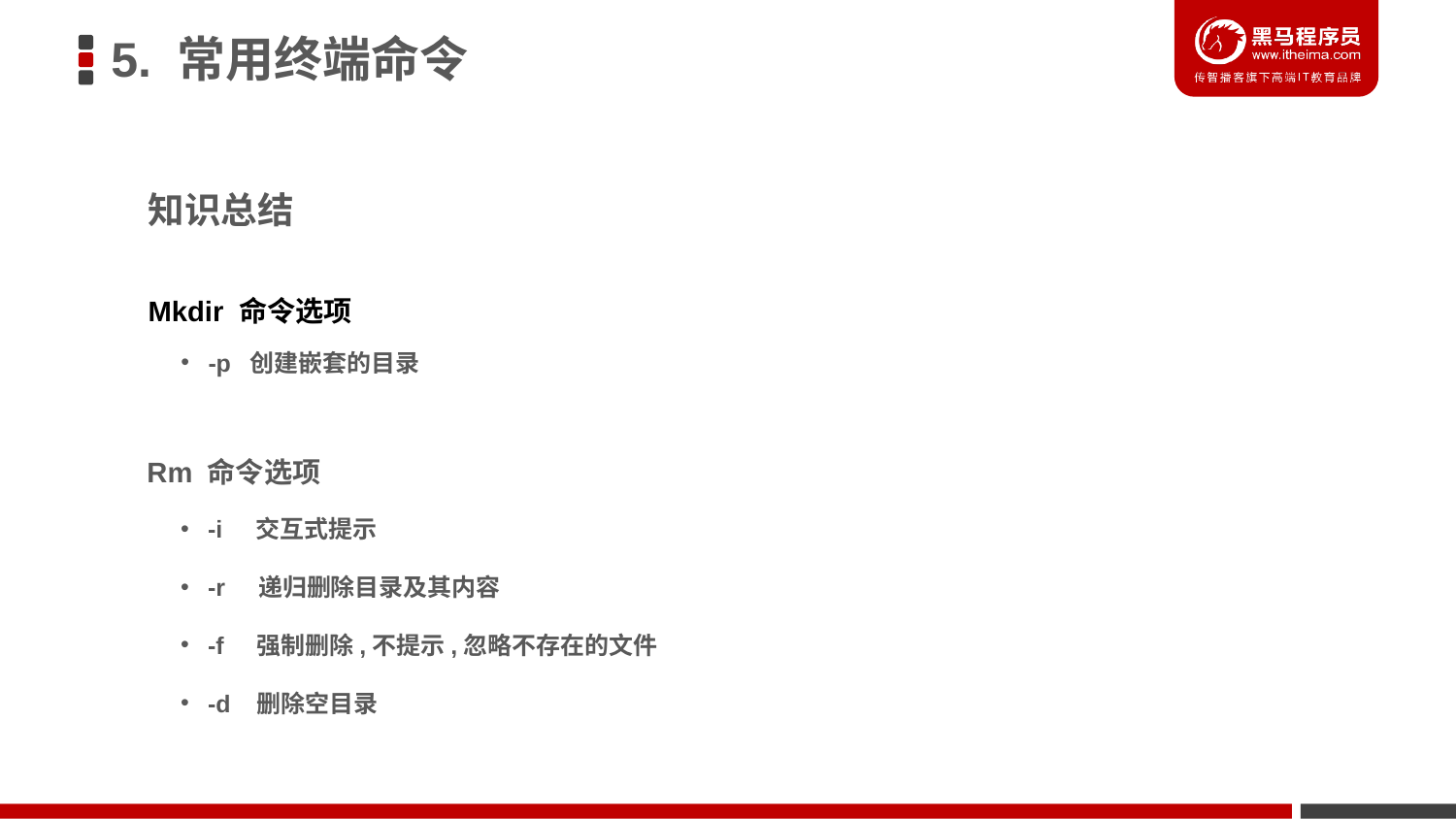

5. 常用终端命令
知识总结
Mkdir 命令选项
-p  创建嵌套的目录
Rm 命令选项
-i    交互式提示

-r    递归删除目录及其内容

-f    强制删除,不提示,忽略不存在的文件

-d   删除空目录